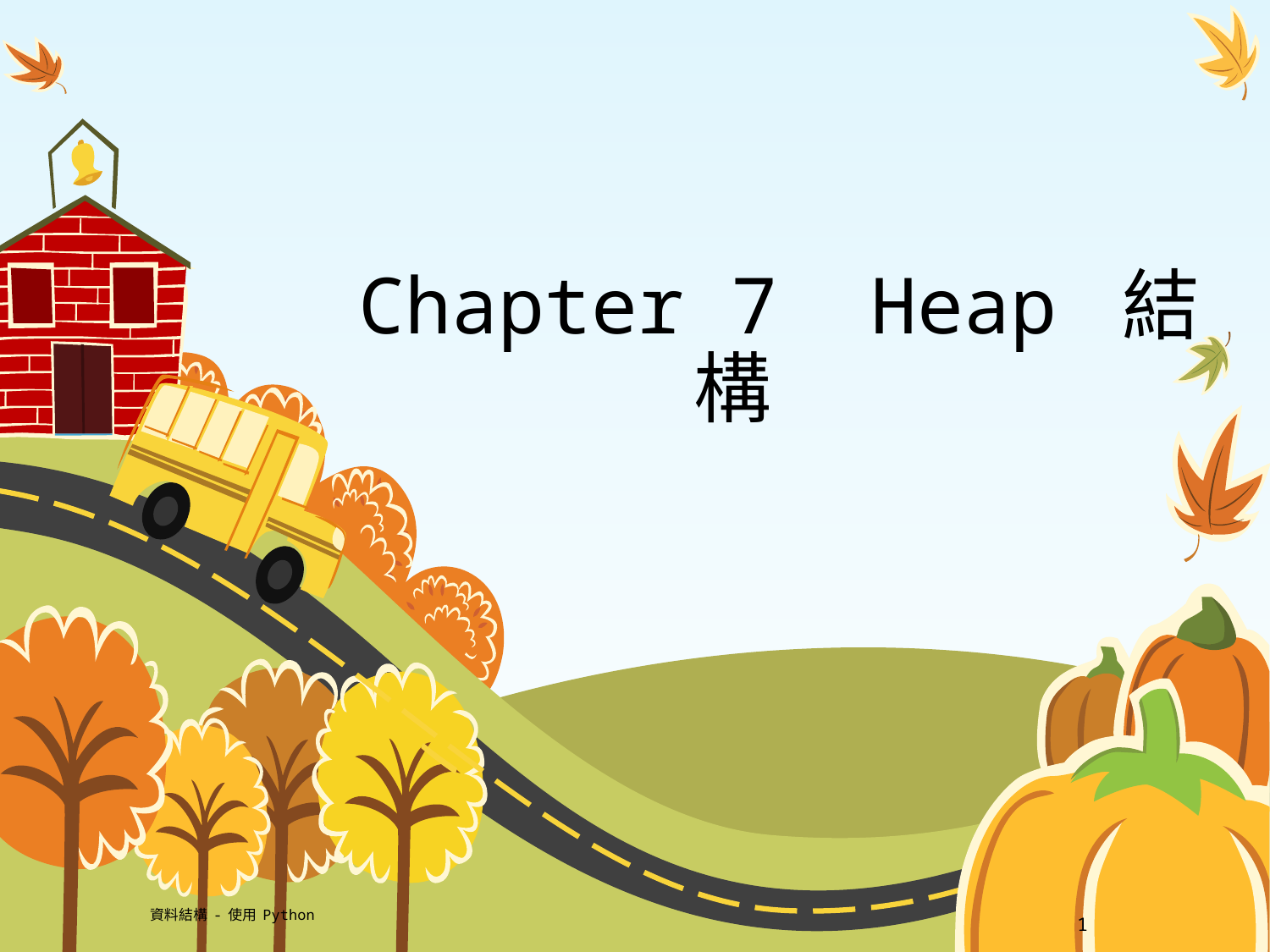

# Chapter 7  Heap 結構
資料結構-使用Python
1